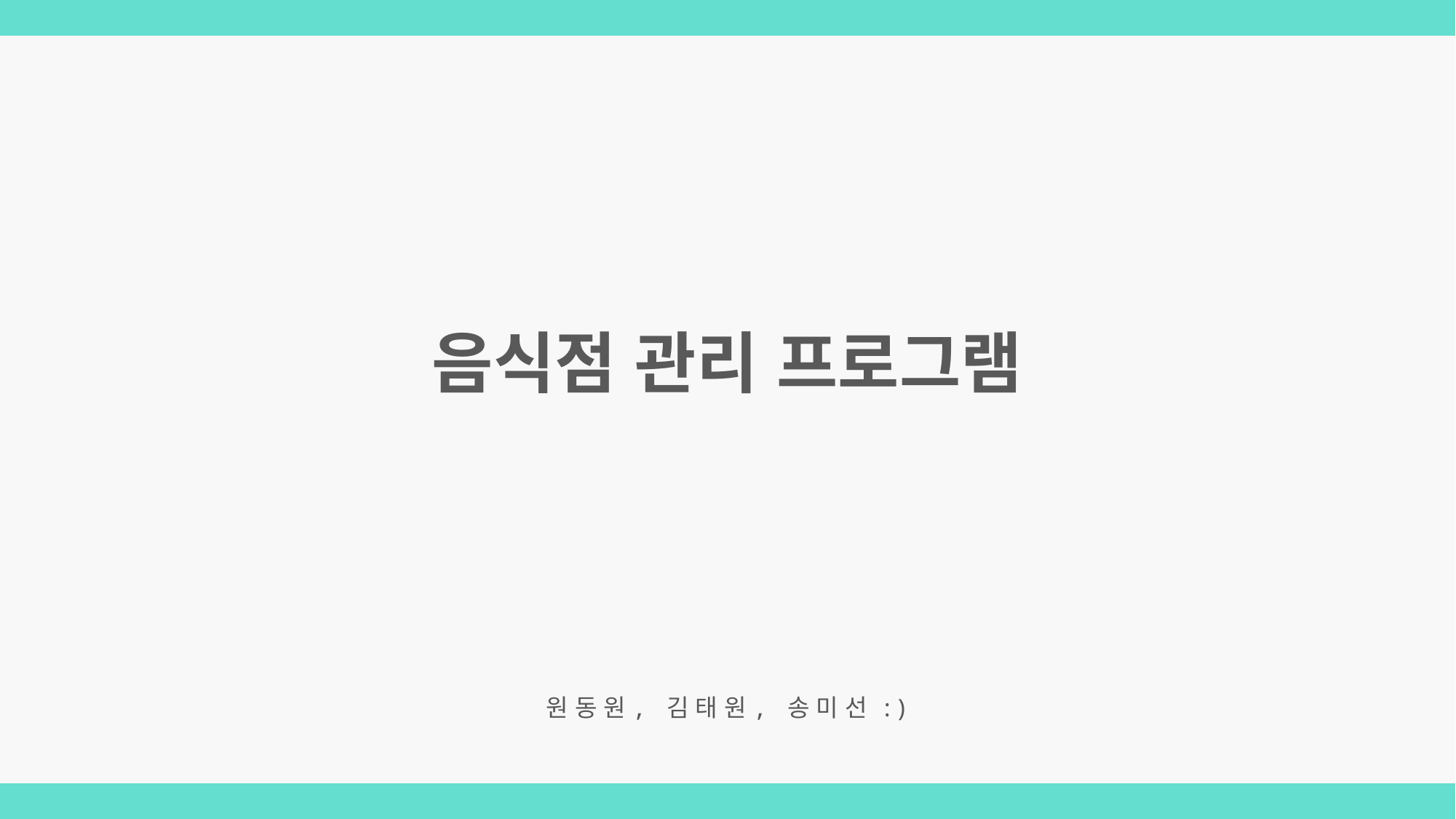

음식점 관리 프로그램
원 동 원, 김 태 원, 송 미 선 :)